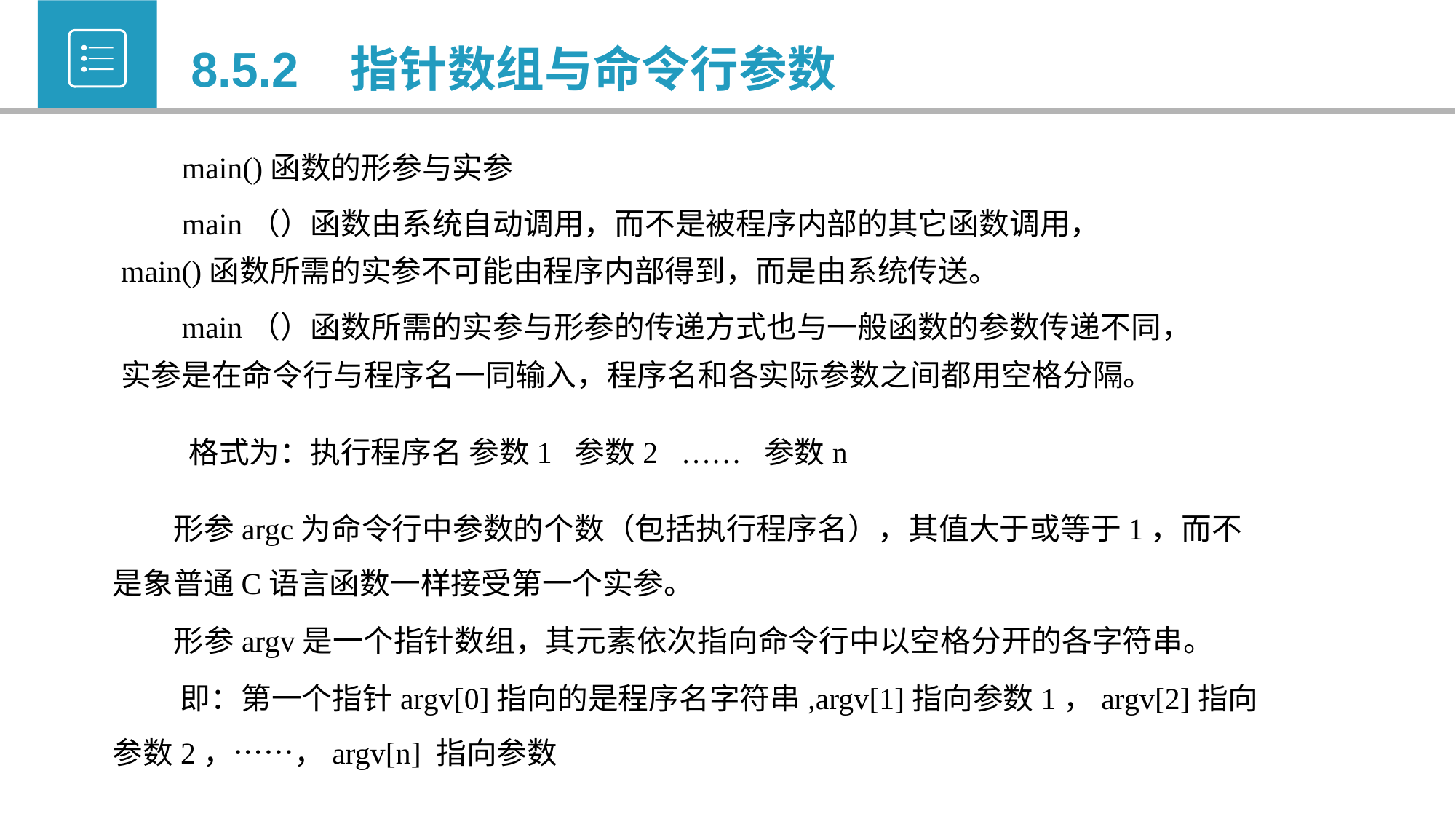

8.5.2   指针数组与命令行参数
        main()函数的形参与实参
        main（）函数由系统自动调用，而不是被程序内部的其它函数调用， main()函数所需的实参不可能由程序内部得到，而是由系统传送。
        main（）函数所需的实参与形参的传递方式也与一般函数的参数传递不同，实参是在命令行与程序名一同输入，程序名和各实际参数之间都用空格分隔。

         格式为：执行程序名 参数1  参数2   ……  参数n
        形参argc为命令行中参数的个数（包括执行程序名），其值大于或等于1，而不是象普通C语言函数一样接受第一个实参。
        形参argv是一个指针数组，其元素依次指向命令行中以空格分开的各字符串。
         即：第一个指针argv[0]指向的是程序名字符串,argv[1]指向参数1，argv[2]指向参数2，……，argv[n] 指向参数